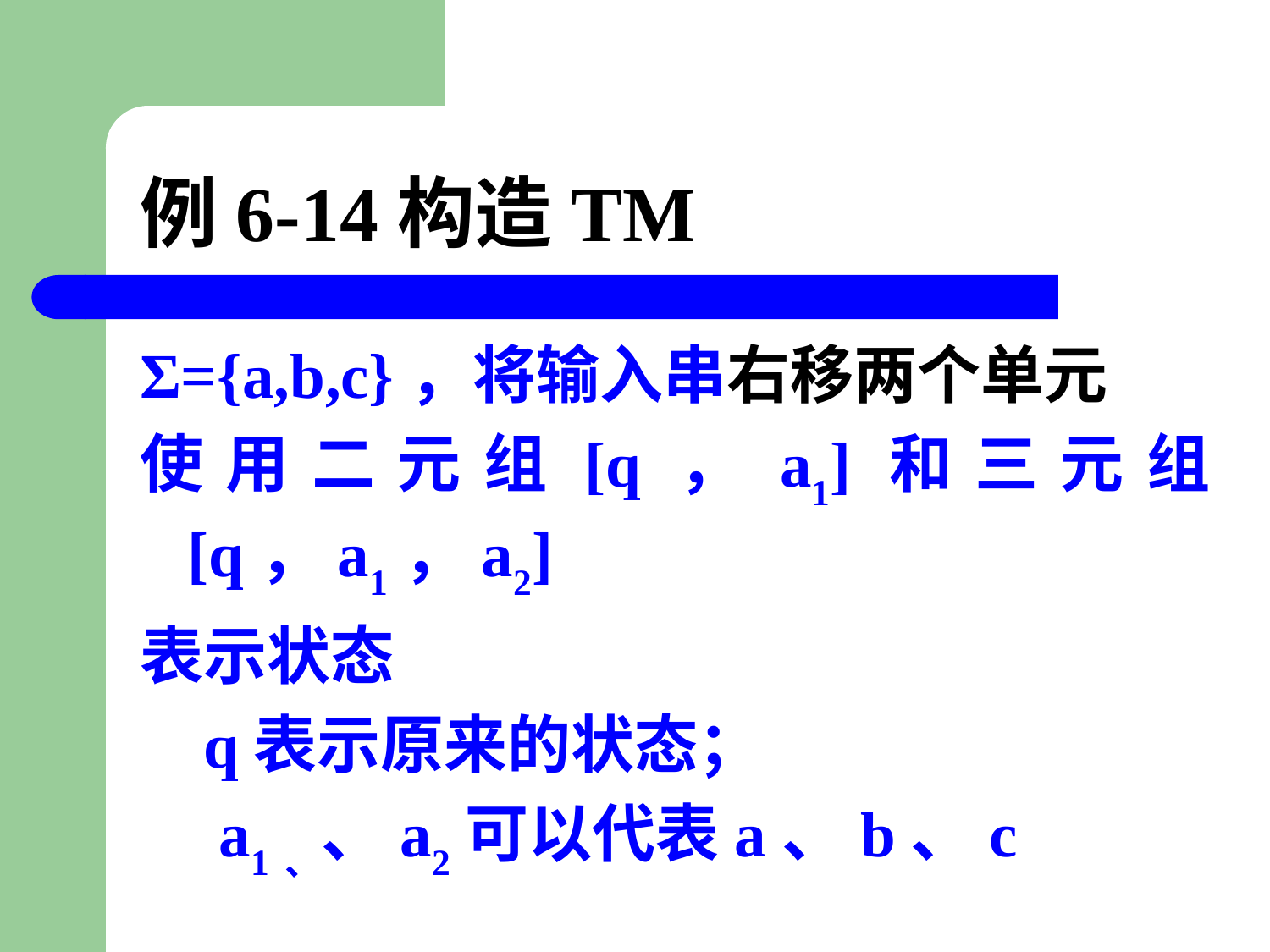

# 例6-14构造TM
Σ={a,b,c}，将输入串右移两个单元
使用二元组[q，a1]和三元组[q，a1，a2]
表示状态
    q表示原来的状态；
     a1、、a2可以代表a、b、c